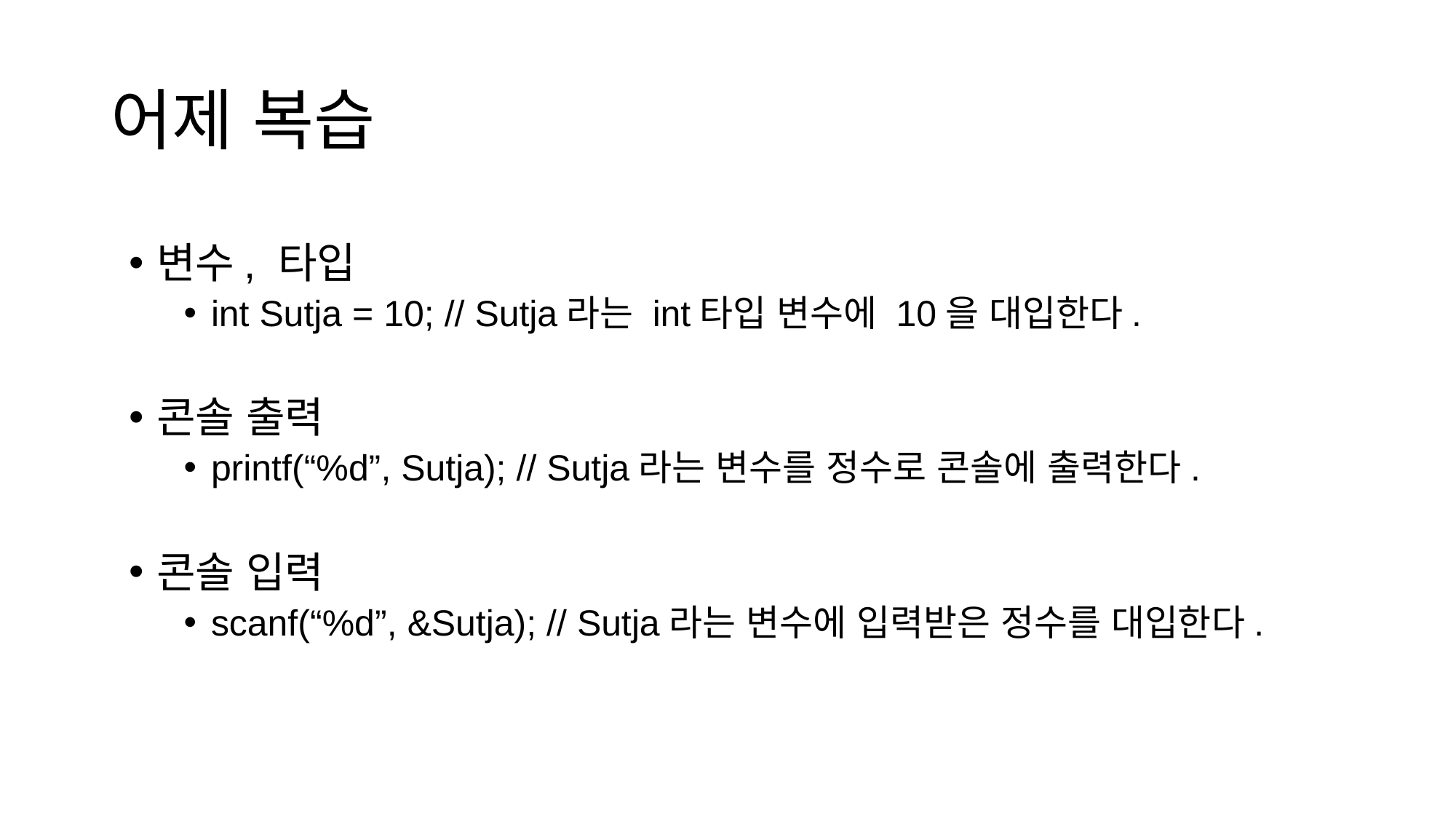

# 어제 복습
변수, 타입
int Sutja = 10; // Sutja라는 int타입 변수에 10을 대입한다.

콘솔 출력
printf(“%d”, Sutja); // Sutja라는 변수를 정수로 콘솔에 출력한다.

콘솔 입력
scanf(“%d”, &Sutja); // Sutja라는 변수에 입력받은 정수를 대입한다.